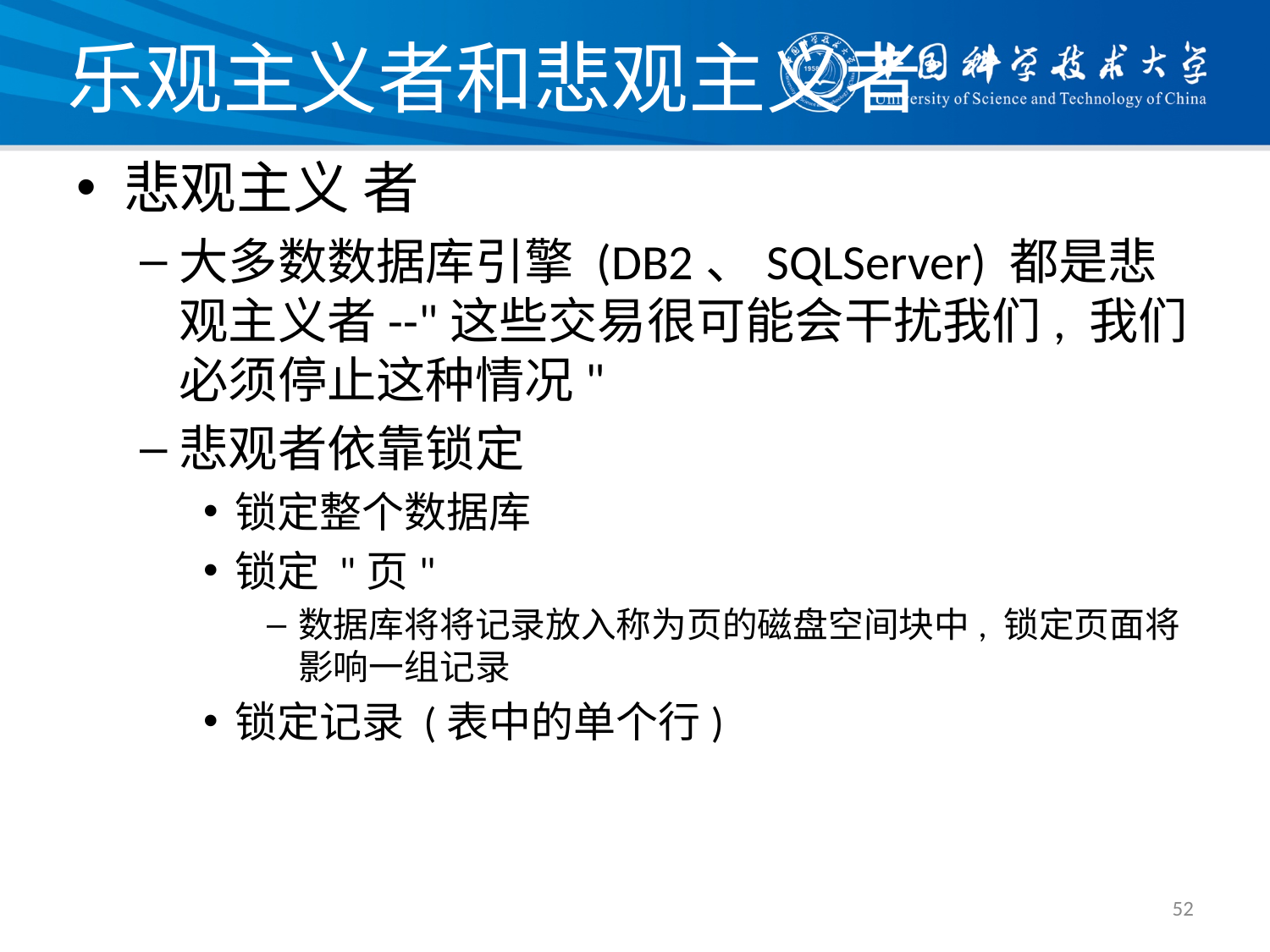

# 乐观主义者和悲观主义者
悲观主义 者
大多数数据库引擎 (DB2、SQLServer) 都是悲观主义者--"这些交易很可能会干扰我们, 我们必须停止这种情况"
悲观者依靠锁定
锁定整个数据库
锁定 "页"
数据库将将记录放入称为页的磁盘空间块中, 锁定页面将影响一组记录
锁定记录 (表中的单个行)
52